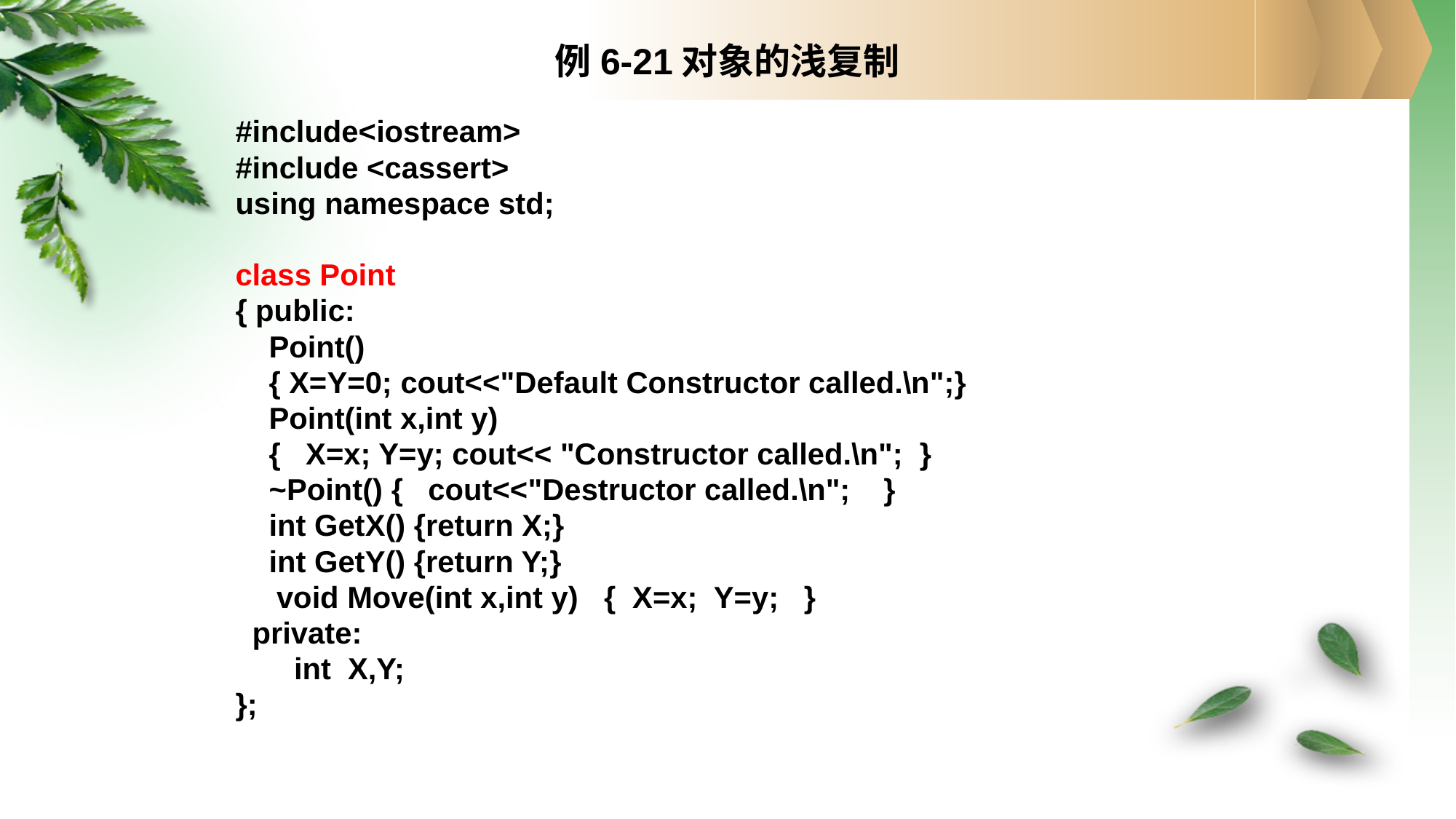

# 例6-21对象的浅复制
#include<iostream>
#include <cassert>
using namespace std;

class Point
{ public:
    Point()
    { X=Y=0; cout<<"Default Constructor called.\n";}
    Point(int x,int y)
    {   X=x; Y=y; cout<< "Constructor called.\n";  }
    ~Point() {   cout<<"Destructor called.\n";    }
    int GetX() {return X;}
    int GetY() {return Y;}
	void Move(int x,int y)	{  X=x;  Y=y;   }
  private:
       int  X,Y;
};